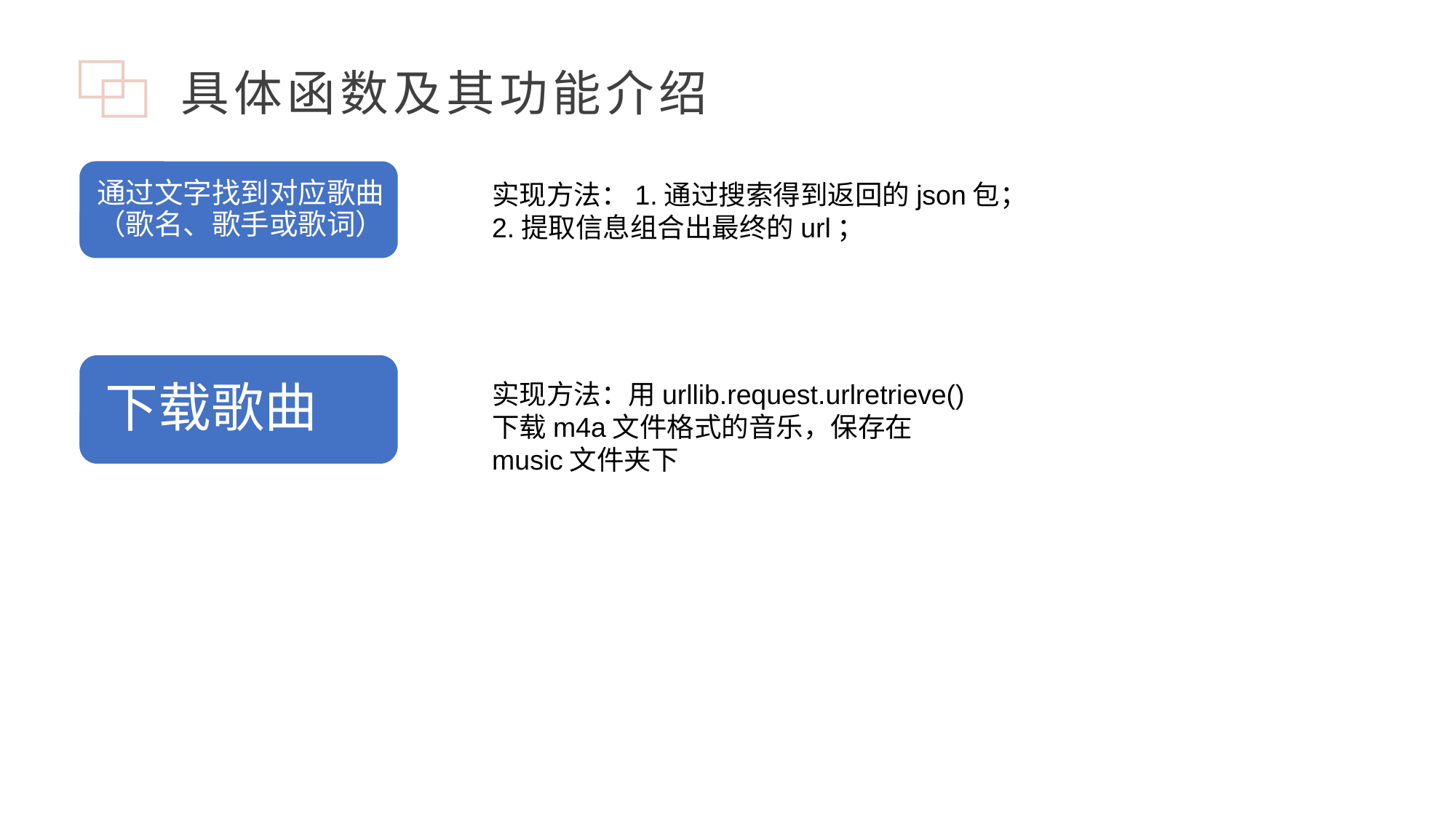

具体函数及其功能介绍

通过文字找到对应歌曲（歌名、歌手或歌词）
实现方法：1.通过搜索得到返回的json包；
2.提取信息组合出最终的url；
下载歌曲
实现方法：用urllib.request.urlretrieve()下载m4a文件格式的音乐，保存在music文件夹下